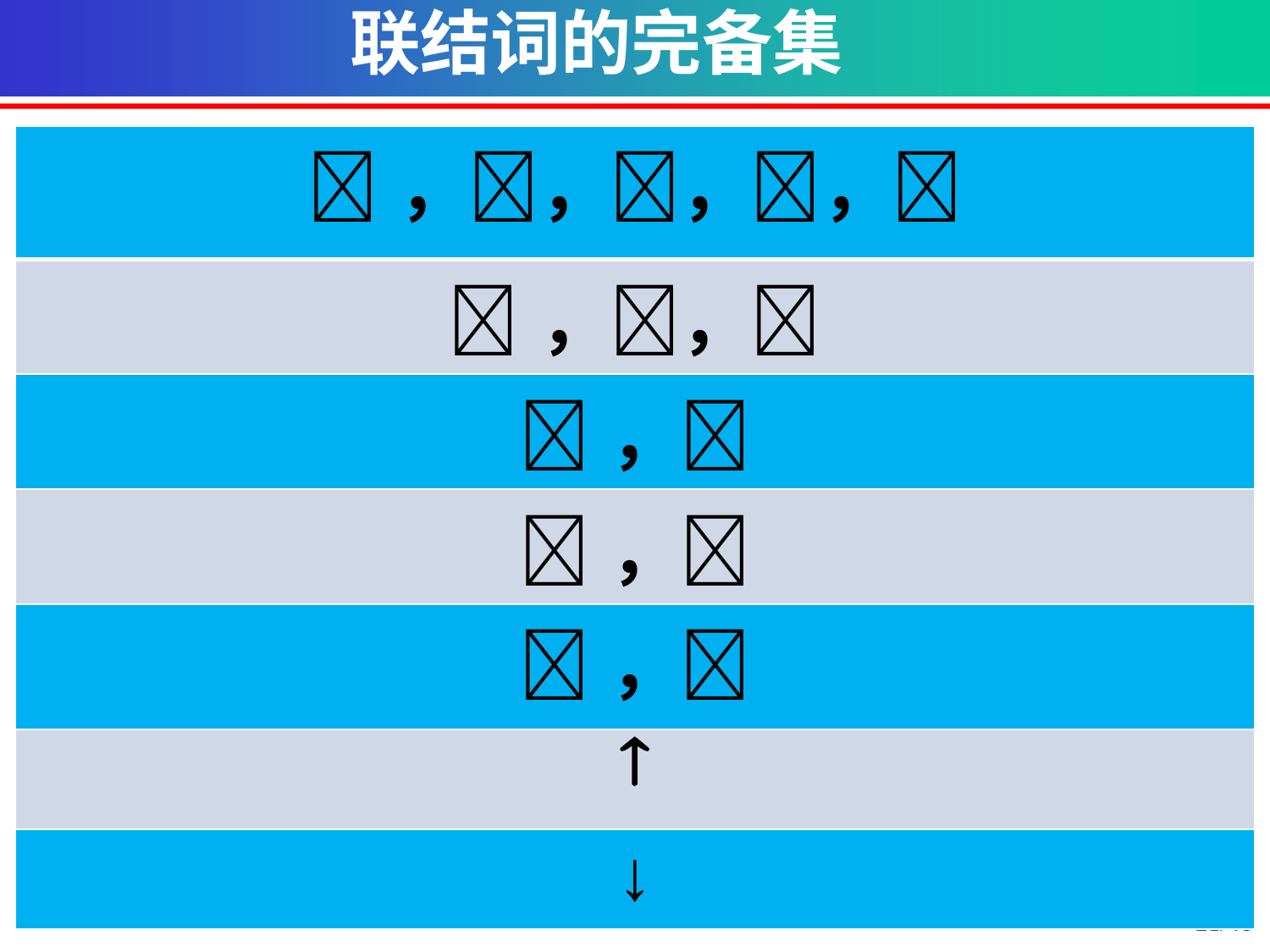

联结词的完备集
| ¬，∧，∨，→，↔ |
| --- |
| ¬，∧，∨ |
| ¬，∧ |
| ¬，∨ |
| ¬，→ |
| ↑ |
| ↓ |
21/46